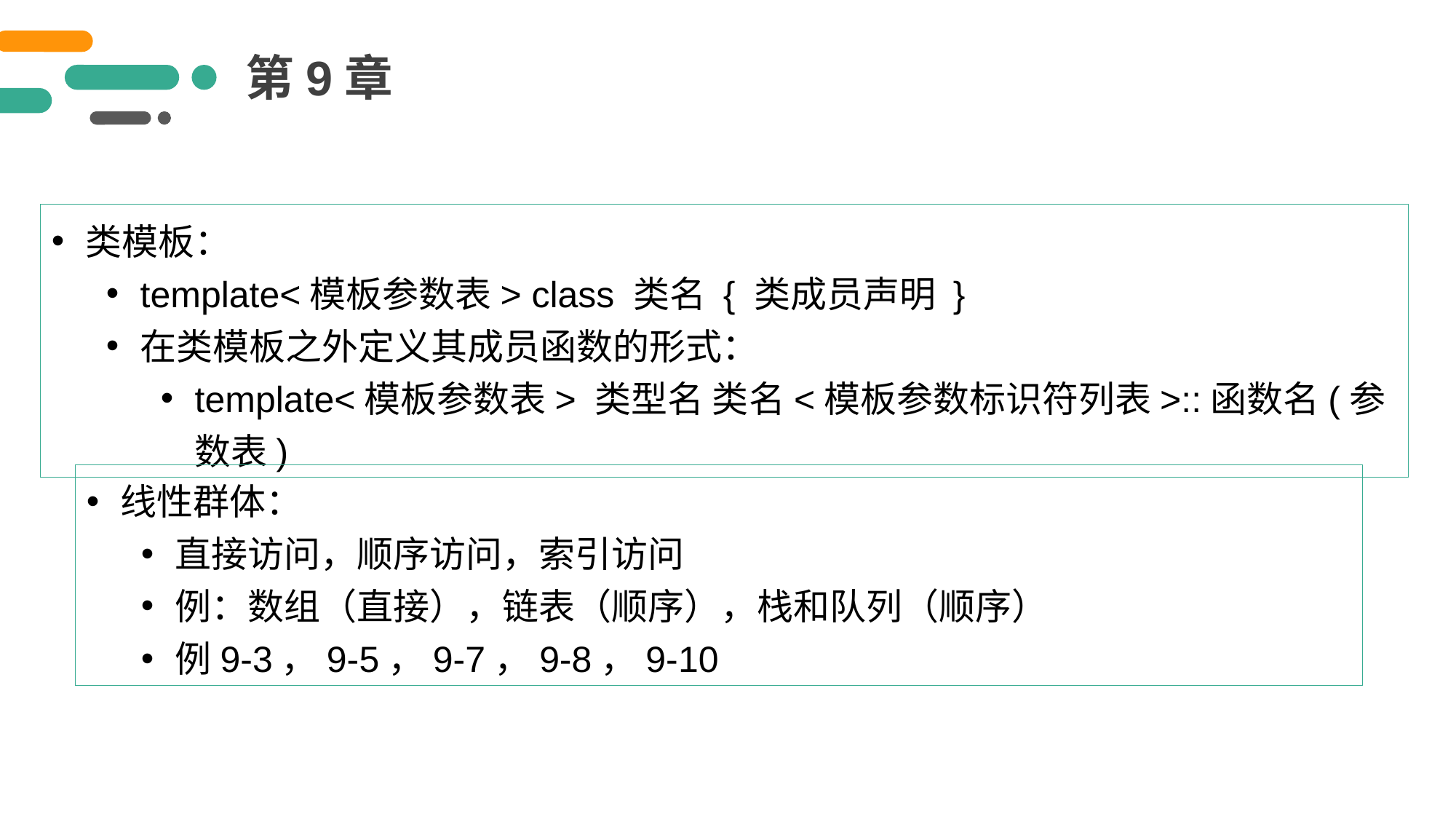

第9章
类模板：
template<模板参数表> class 类名 { 类成员声明 }
在类模板之外定义其成员函数的形式：
template<模板参数表> 类型名 类名<模板参数标识符列表>::函数名(参数表)
线性群体：
直接访问，顺序访问，索引访问
例：数组（直接），链表（顺序），栈和队列（顺序）
例9-3，9-5，9-7，9-8，9-10